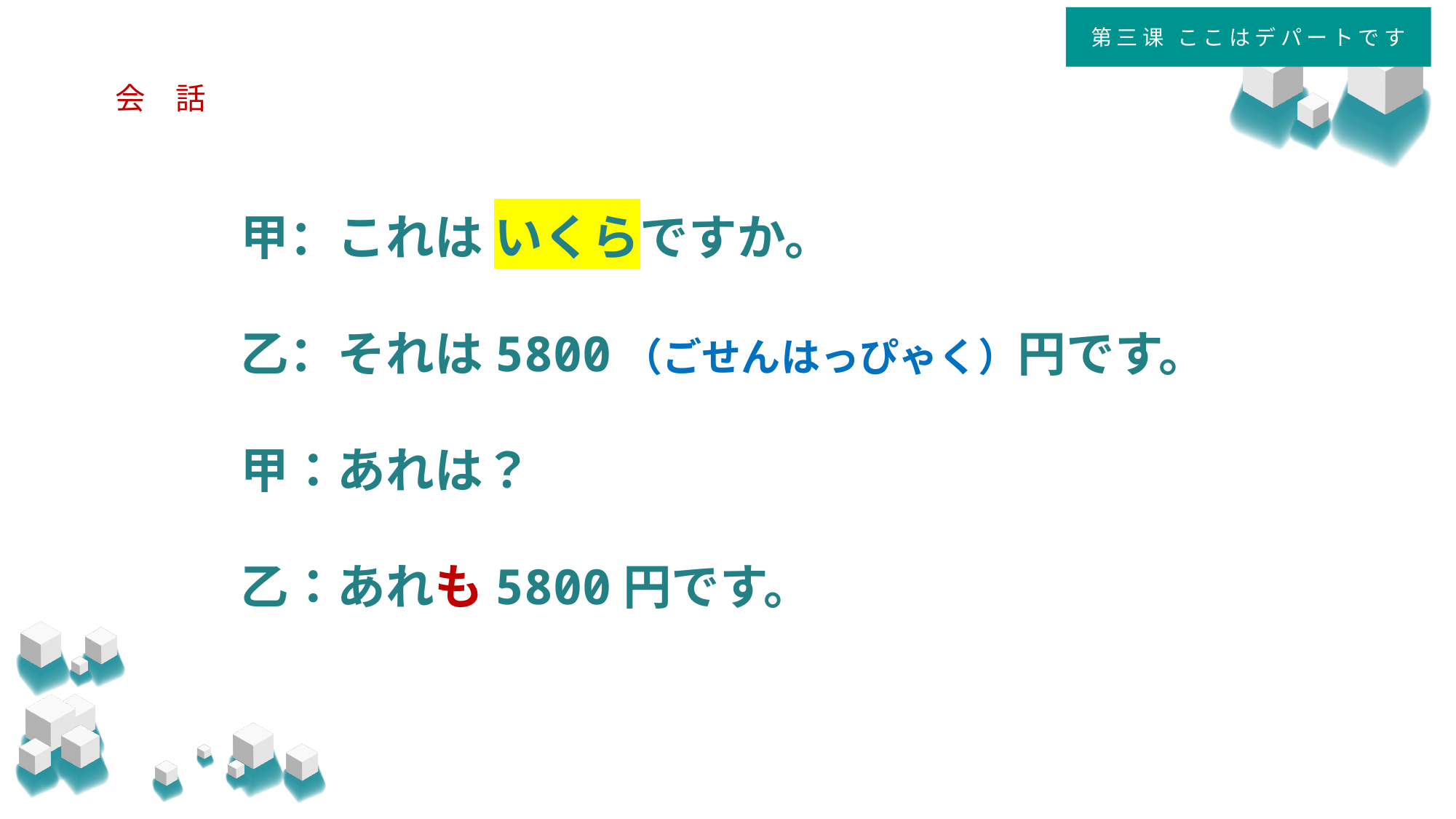

第三课 ここはデパートです
# 会　話
甲：これは いくらですか。
乙：それは5800（ごせんはっぴゃく）円です。
甲：あれは？
乙：あれも5800円です。